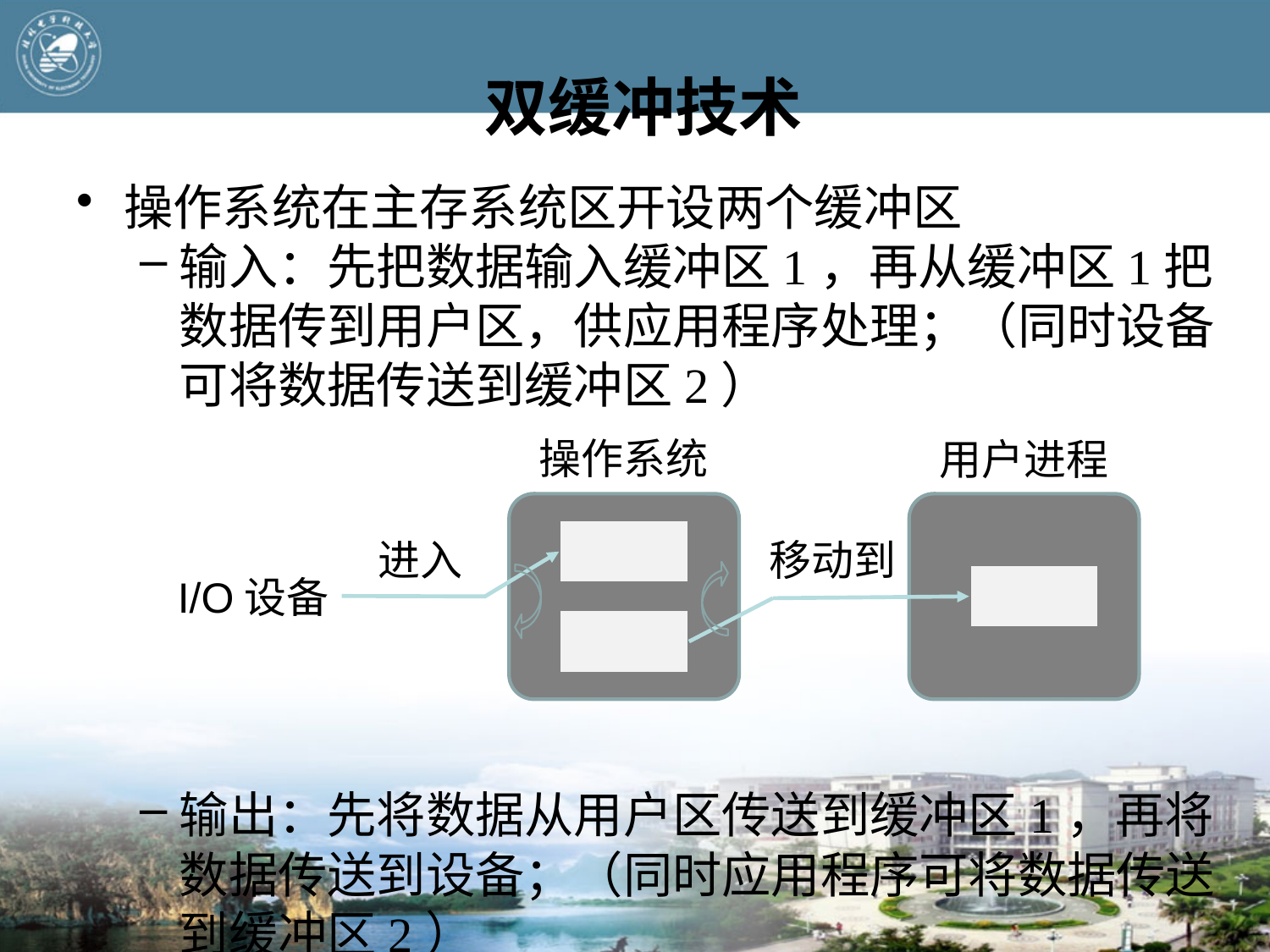

# 双缓冲技术
操作系统在主存系统区开设两个缓冲区
输入：先把数据输入缓冲区1，再从缓冲区1把数据传到用户区，供应用程序处理；（同时设备可将数据传送到缓冲区2）

输出：先将数据从用户区传送到缓冲区1，再将数据传送到设备；（同时应用程序可将数据传送到缓冲区2）
操作系统
用户进程

进入
移动到
I/O设备